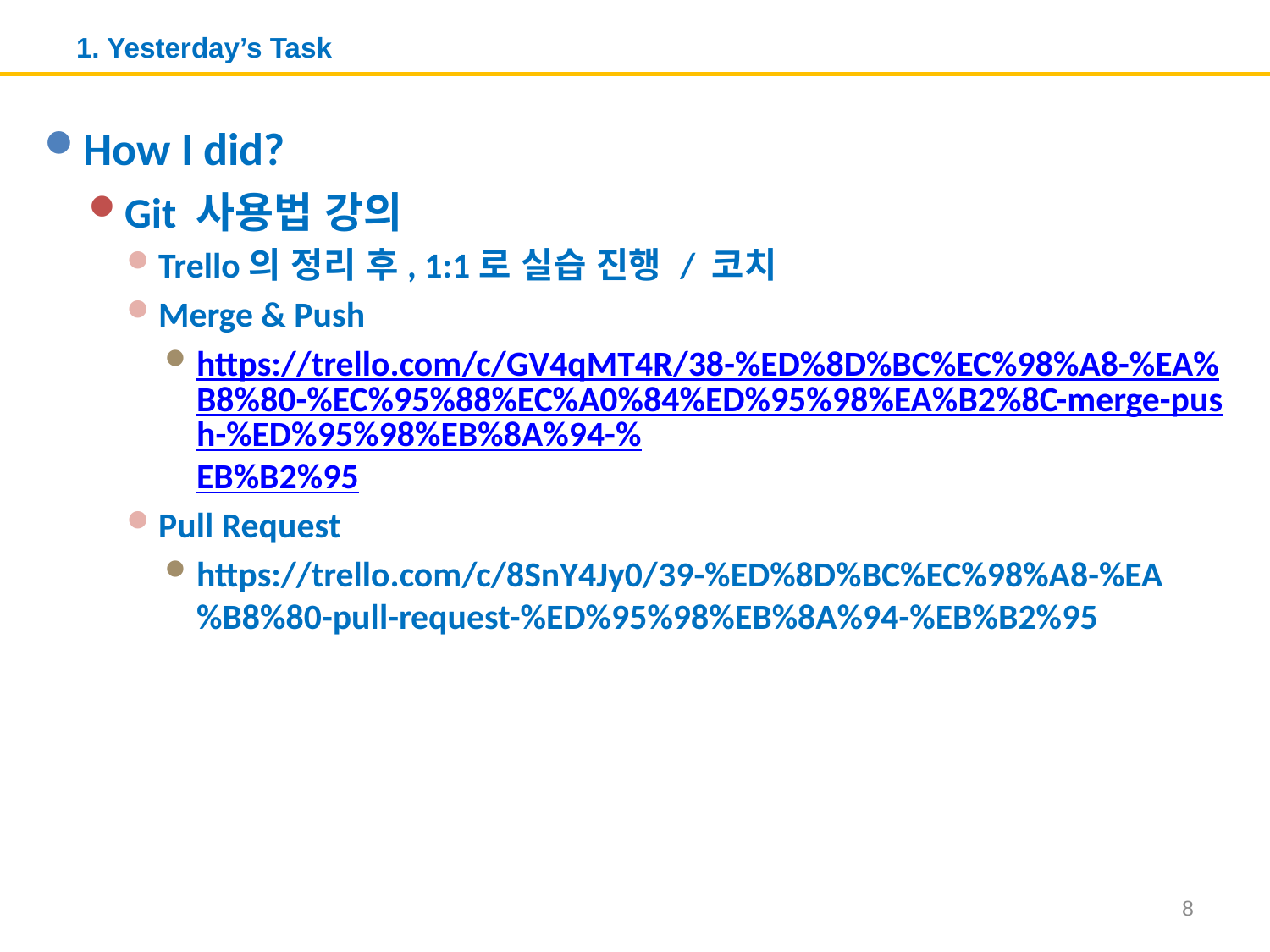

# 1. Yesterday’s Task
How I did?
Git 사용법 강의
Trello의 정리 후, 1:1로 실습 진행 / 코치
Merge & Push
https://trello.com/c/GV4qMT4R/38-%ED%8D%BC%EC%98%A8-%EA%B8%80-%EC%95%88%EC%A0%84%ED%95%98%EA%B2%8C-merge-push-%ED%95%98%EB%8A%94-%EB%B2%95
Pull Request
https://trello.com/c/8SnY4Jy0/39-%ED%8D%BC%EC%98%A8-%EA%B8%80-pull-request-%ED%95%98%EB%8A%94-%EB%B2%95

8